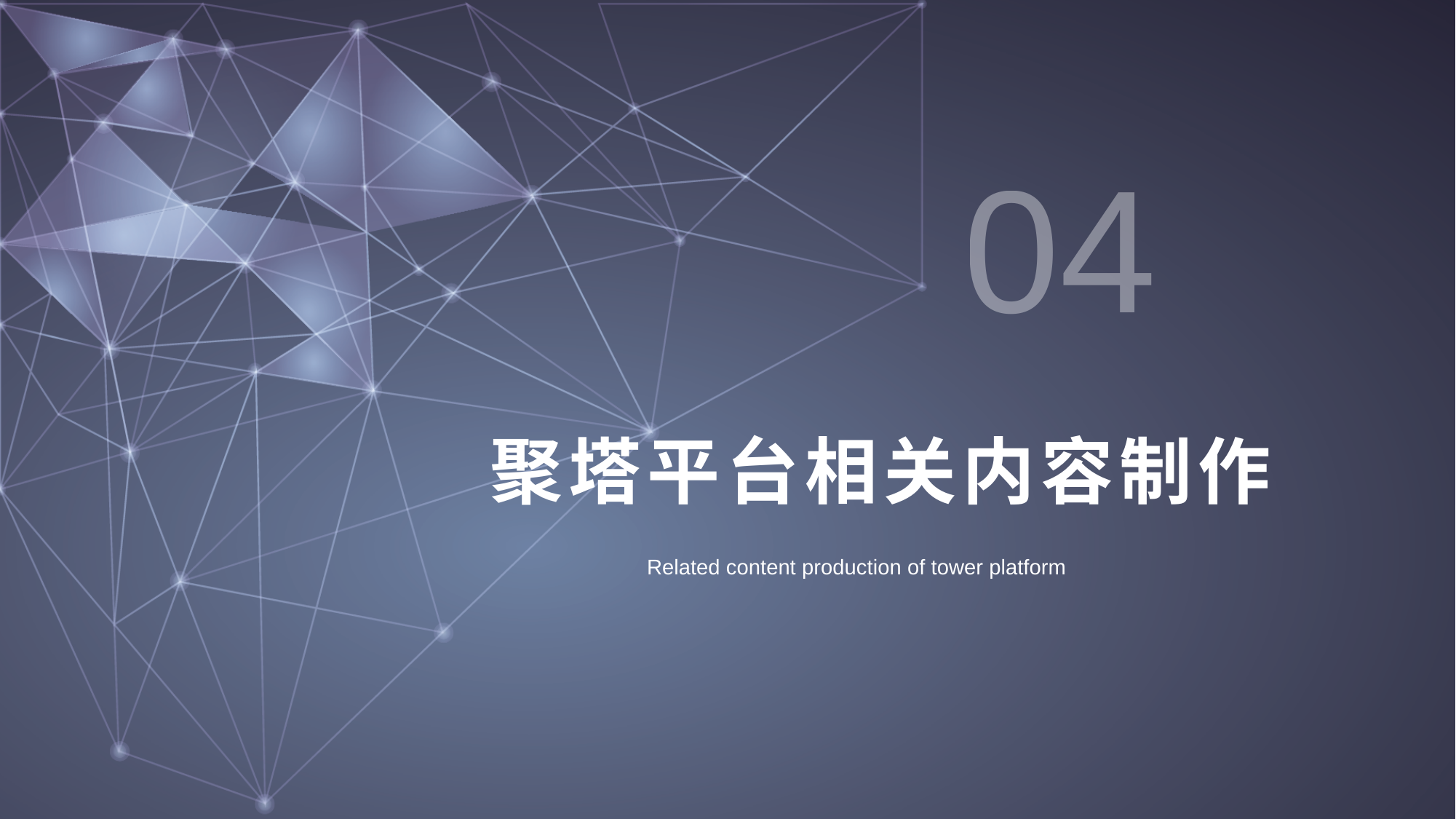

04
聚塔平台相关内容制作
Related content production of tower platform